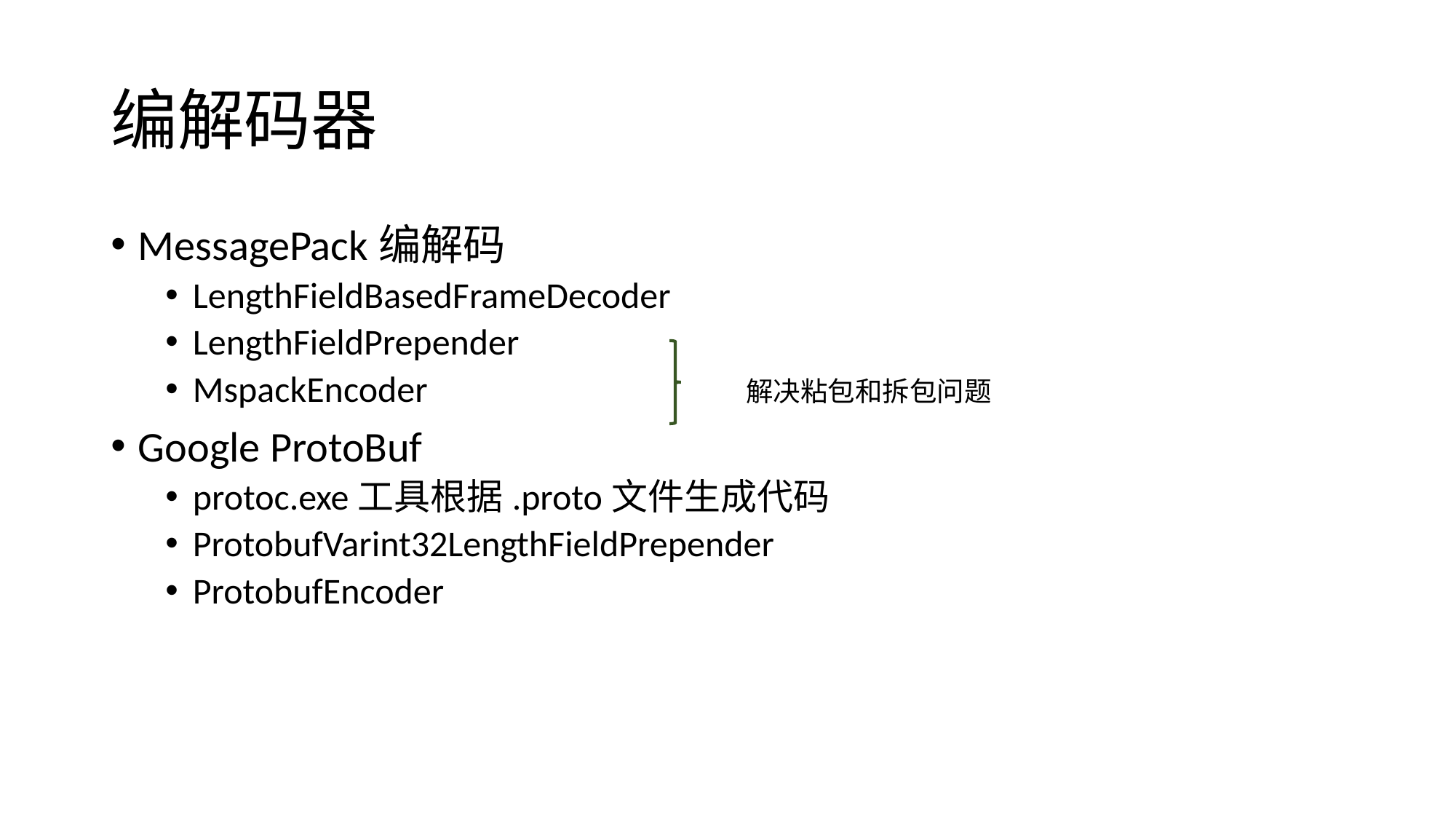

# 编解码器
MessagePack编解码
LengthFieldBasedFrameDecoder
LengthFieldPrepender
MspackEncoder
Google ProtoBuf
protoc.exe工具根据.proto文件生成代码
ProtobufVarint32LengthFieldPrepender
ProtobufEncoder

解决粘包和拆包问题